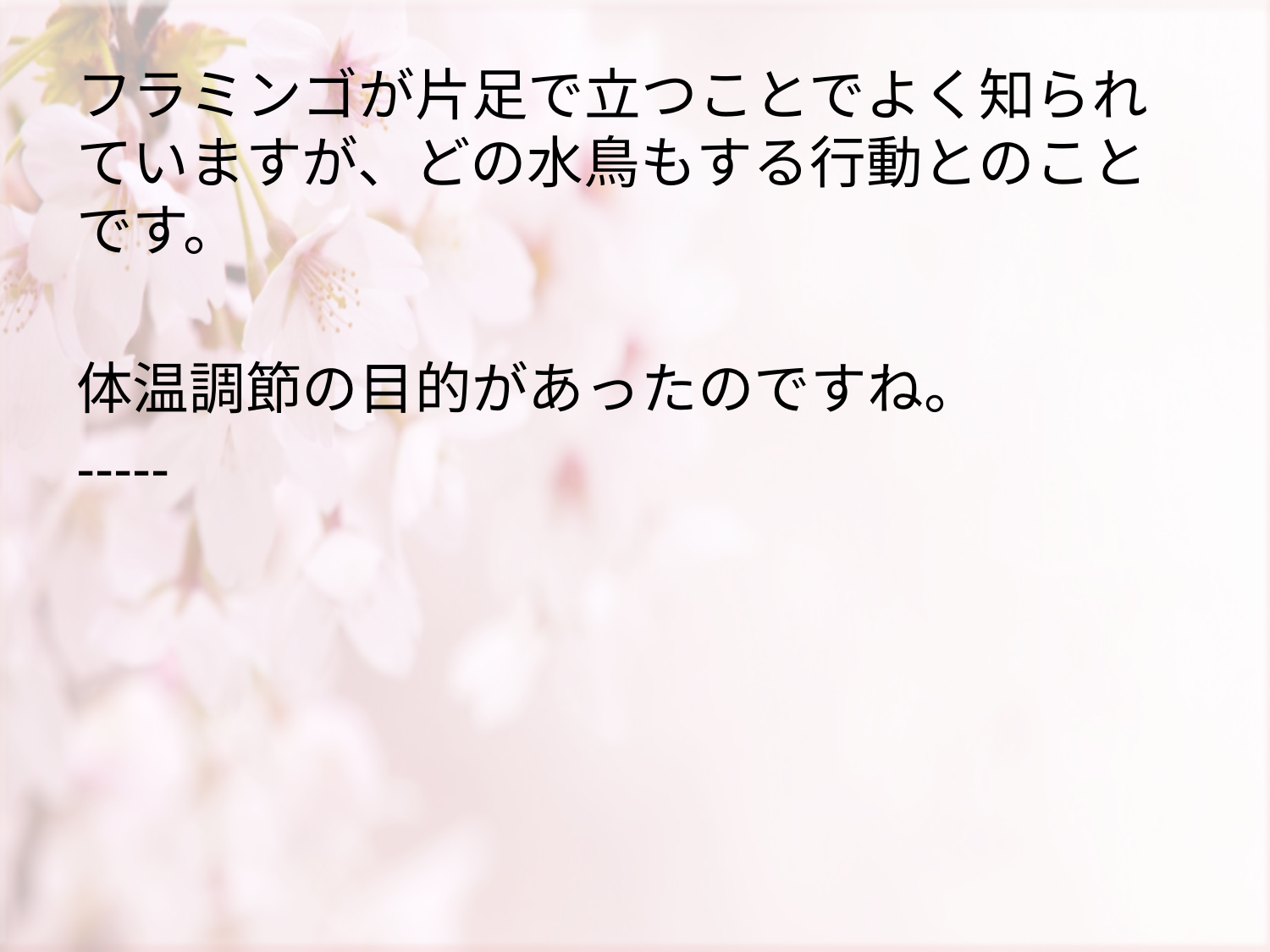

フラミンゴが片足で立つことでよく知られていますが、どの水鳥もする行動とのことです。

体温調節の目的があったのですね。
-----